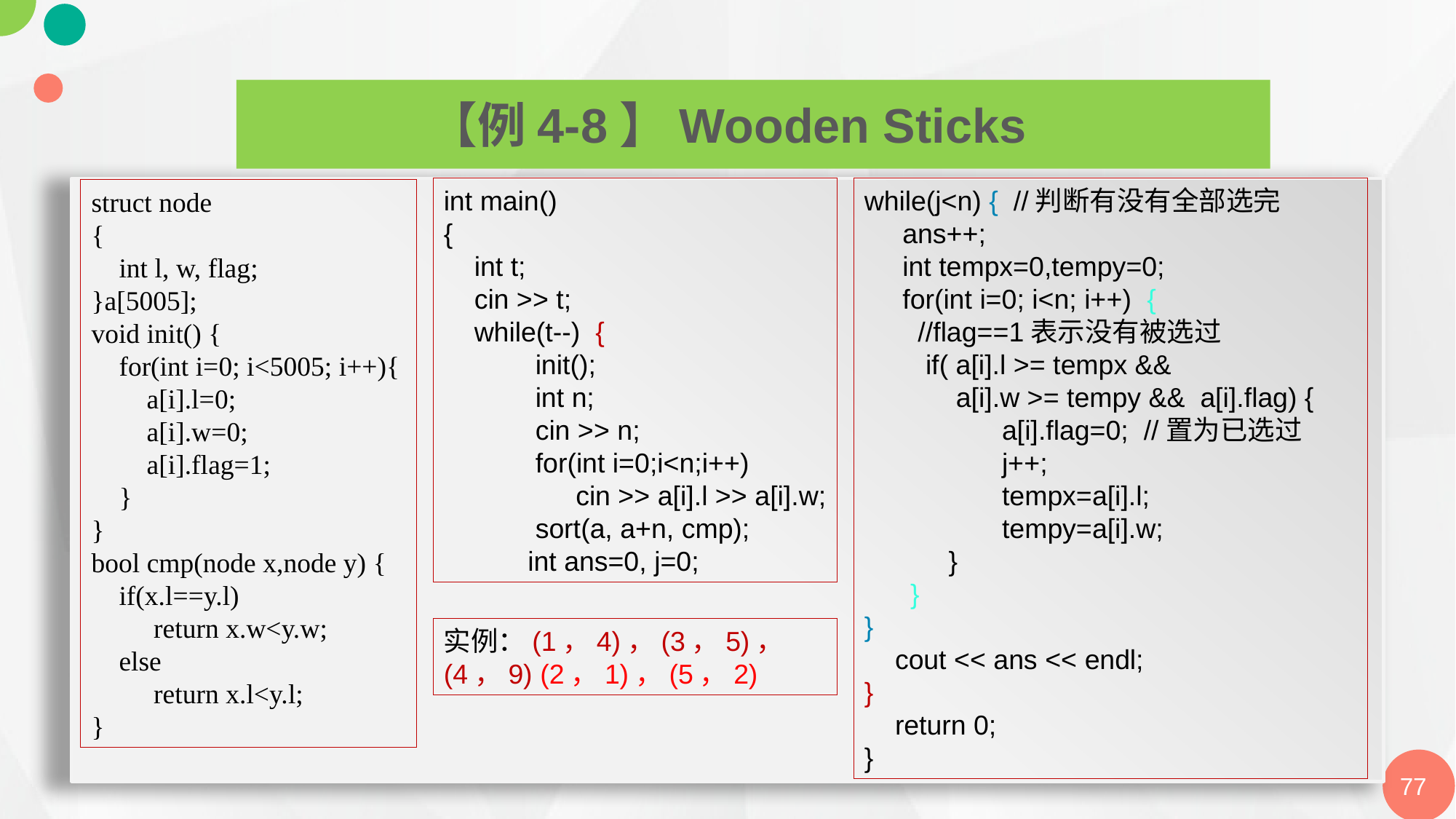

【例4-8】Wooden Sticks
int main()
{
    int t;
    cin >> t;
    while(t--)  {
            init();
            int n;
            cin >> n;
            for(int i=0;i<n;i++)
 	   cin >> a[i].l >> a[i].w;
            sort(a, a+n, cmp);
           int ans=0, j=0;
while(j<n) {  //判断有没有全部选完
     ans++;
     int tempx=0,tempy=0;
     for(int i=0; i<n; i++)  {
       //flag==1表示没有被选过
        if( a[i].l >= tempx &&
            a[i].w >= tempy &&  a[i].flag) {
                  a[i].flag=0;  //置为已选过
                  j++;
                  tempx=a[i].l;
                  tempy=a[i].w;
           }
      }
}
    cout << ans << endl;
}
    return 0;
}
struct node
{
    int l, w, flag;
}a[5005];
void init() {
    for(int i=0; i<5005; i++){
        a[i].l=0;
        a[i].w=0;
        a[i].flag=1;
    }
}
bool cmp(node x,node y) {
    if(x.l==y.l)
         return x.w<y.w;
    else
         return x.l<y.l;
}
实例：(1，4)，(3，5)，(4，9) (2，1)，(5，2)